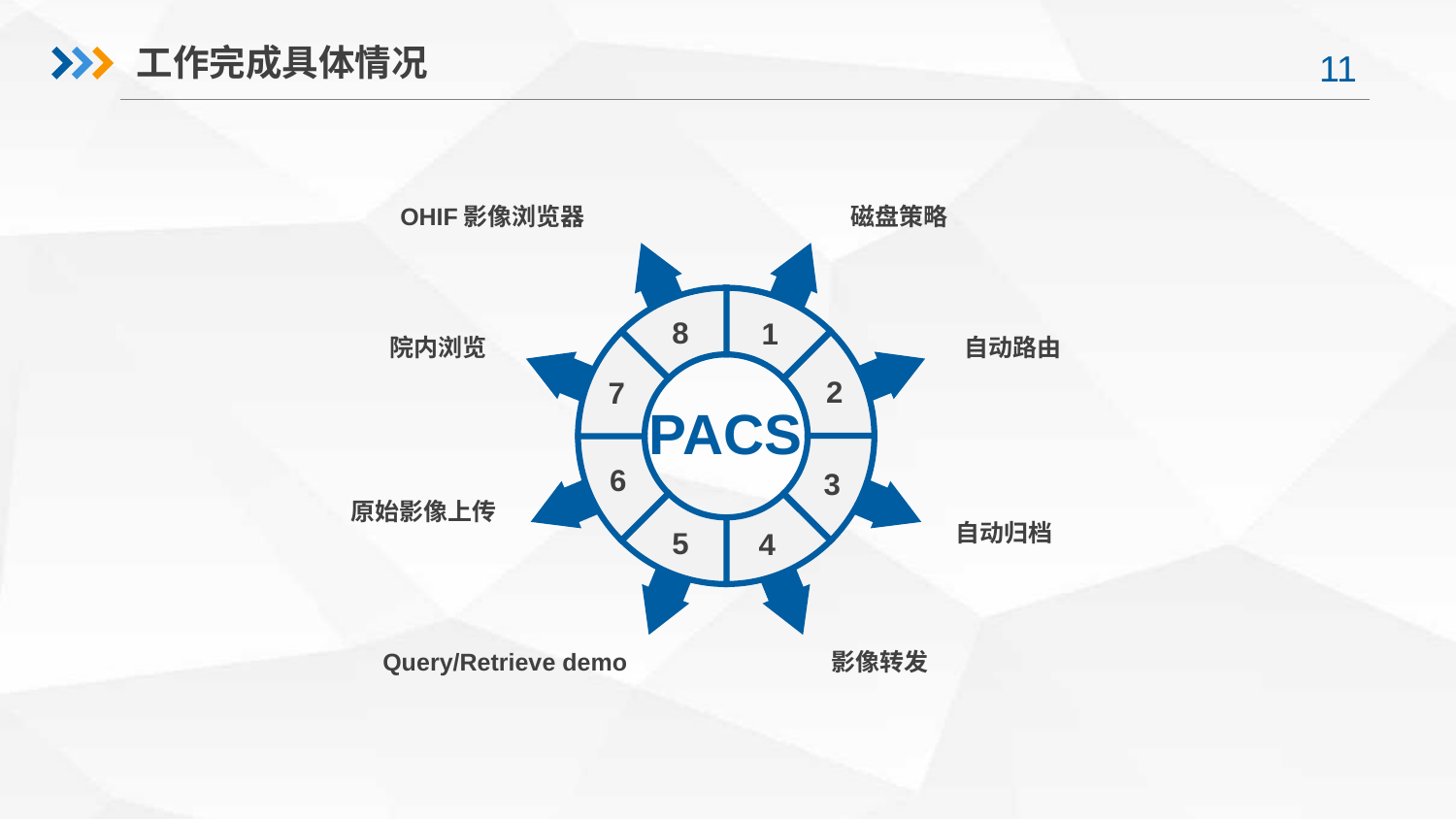

工作完成具体情况
OHIF影像浏览器

磁盘策略

院内浏览

自动路由

8
1

2
7
PACS

6
3
原始影像上传

自动归档

5
4
Query/Retrieve demo

影像转发